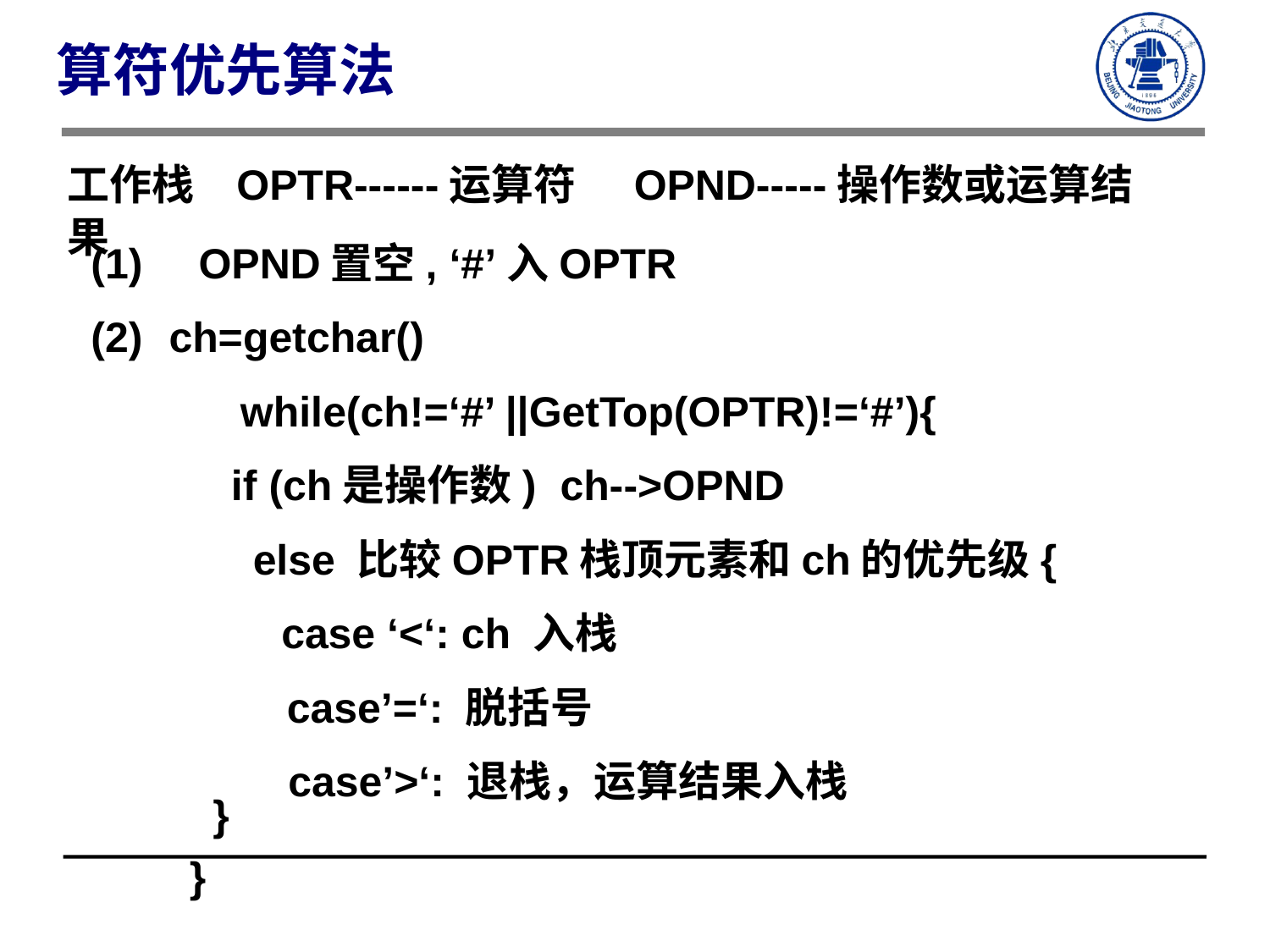

算符优先算法
工作栈   OPTR------运算符     OPND-----操作数或运算结果
(1)
OPND置空, ‘#’入OPTR
(2)
ch=getchar()
while(ch!=‘#’ ||GetTop(OPTR)!=‘#’){
if (ch是操作数)  ch-->OPND
else 比较OPTR栈顶元素和ch的优先级{
 case ‘<‘: ch 入栈
case’=‘: 脱括号
case’>‘: 退栈，运算结果入栈
}
}